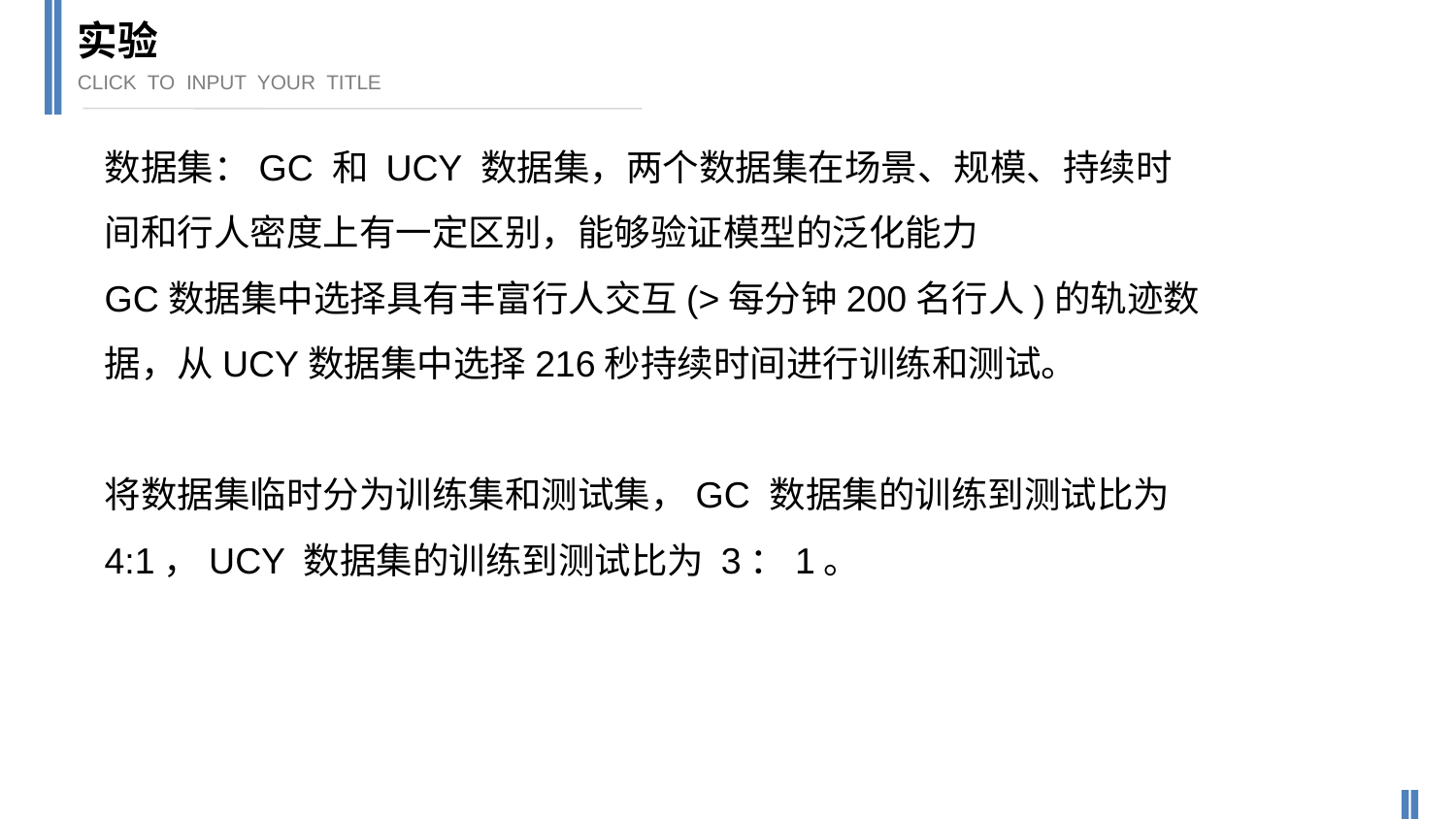

实验
CLICK  TO  INPUT  YOUR  TITLE
数据集：GC 和 UCY 数据集，两个数据集在场景、规模、持续时间和行人密度上有一定区别，能够验证模型的泛化能力
GC数据集中选择具有丰富行人交互(>每分钟200名行人)的轨迹数据，从UCY数据集中选择216秒持续时间进行训练和测试。

将数据集临时分为训练集和测试集，GC 数据集的训练到测试比为 4:1，UCY 数据集的训练到测试比为 3：1。